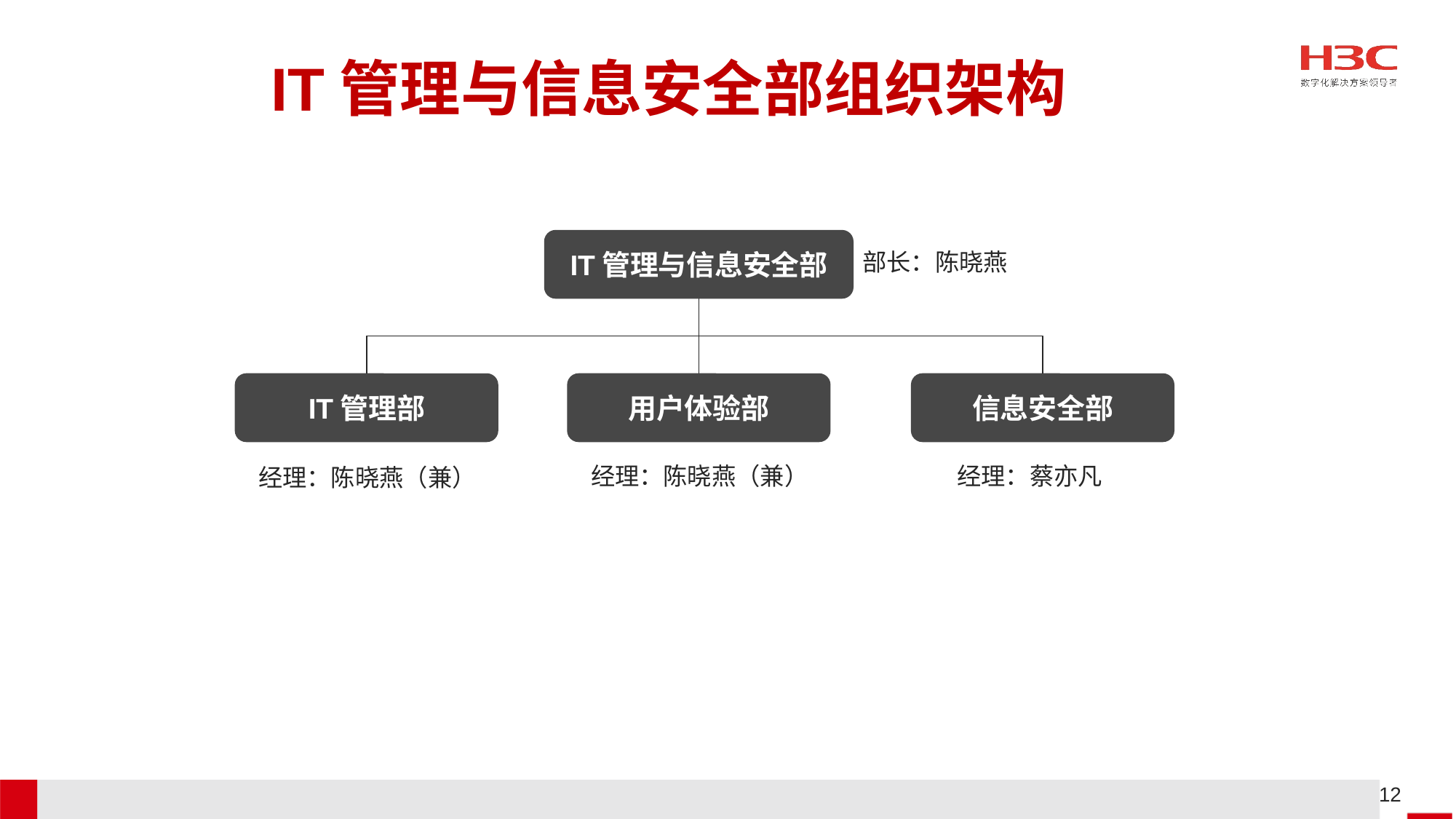

# IT管理与信息安全部组织架构
IT管理与信息安全部
部长：陈晓燕
IT管理部
用户体验部
信息安全部
经理：陈晓燕（兼）
经理：蔡亦凡
经理：陈晓燕（兼）